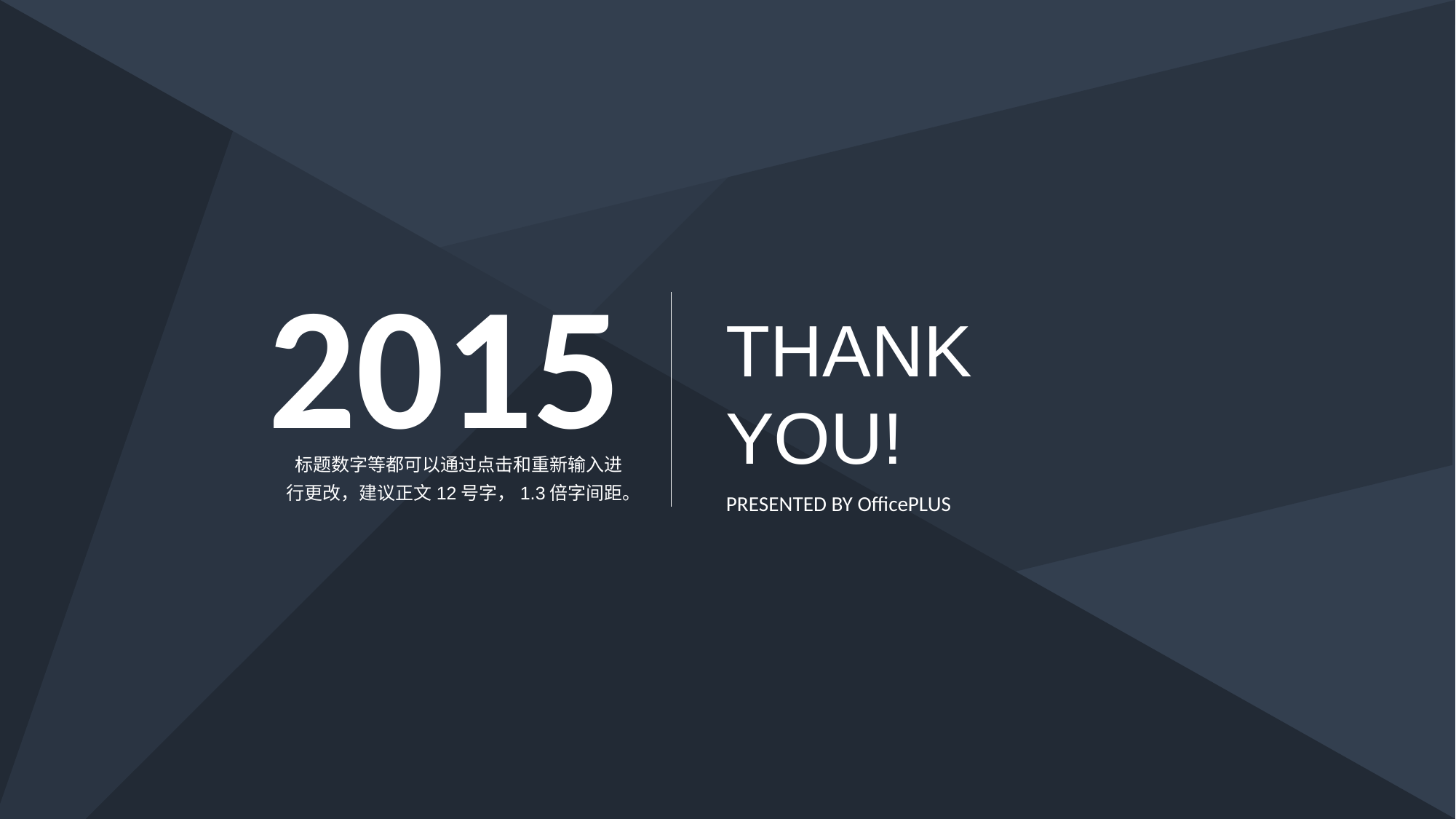

2015
THANK
YOU!
标题数字等都可以通过点击和重新输入进行更改，建议正文12号字，1.3倍字间距。
PRESENTED BY OfficePLUS